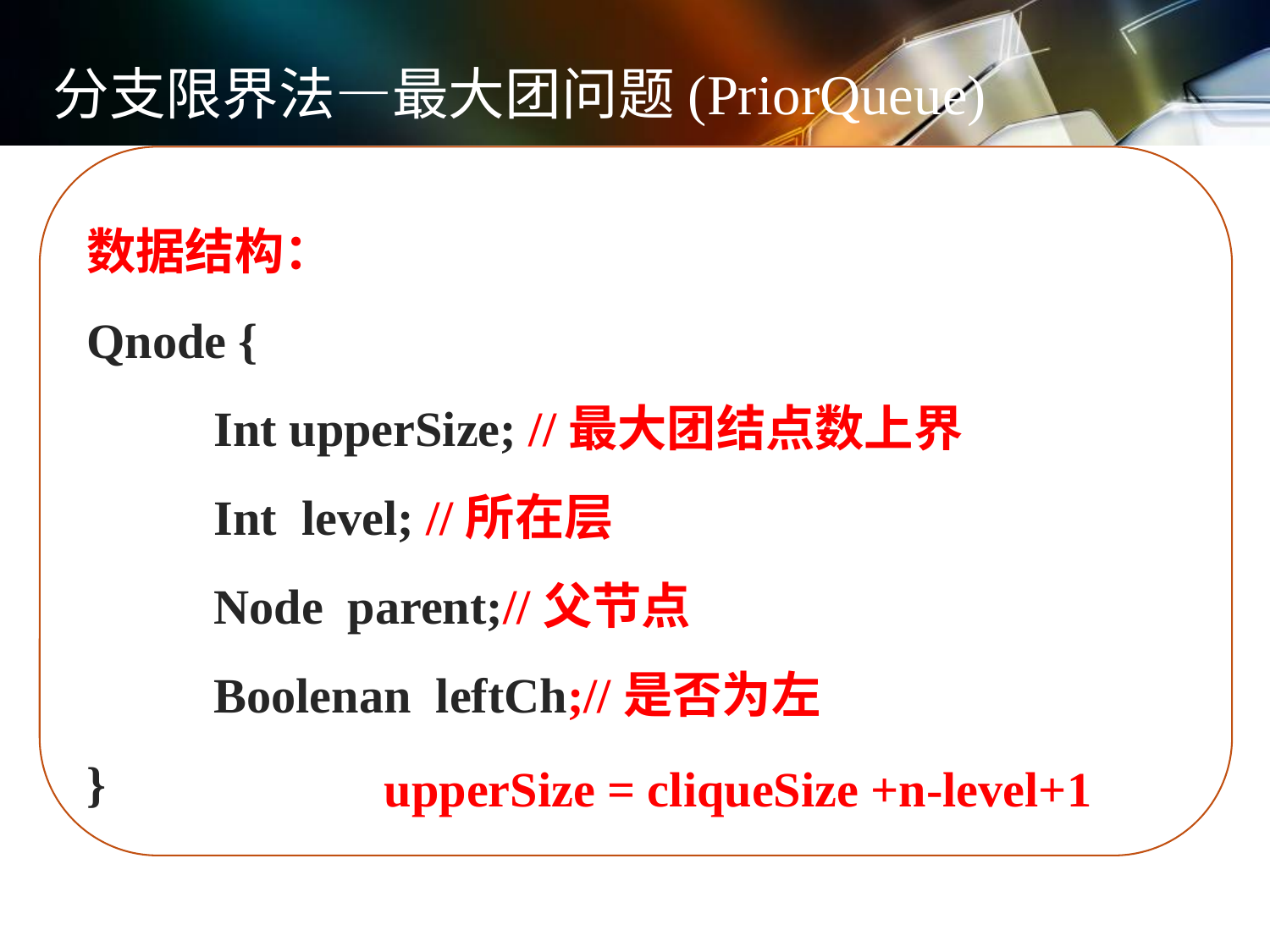

分支限界法—最大团问题(PriorQueue)
数据结构：
Qnode {
	Int upperSize; //最大团结点数上界
	Int  level; //所在层
	Node  parent;//父节点
	Boolenan  leftCh;//是否为左
}
upperSize = cliqueSize +n-level+1